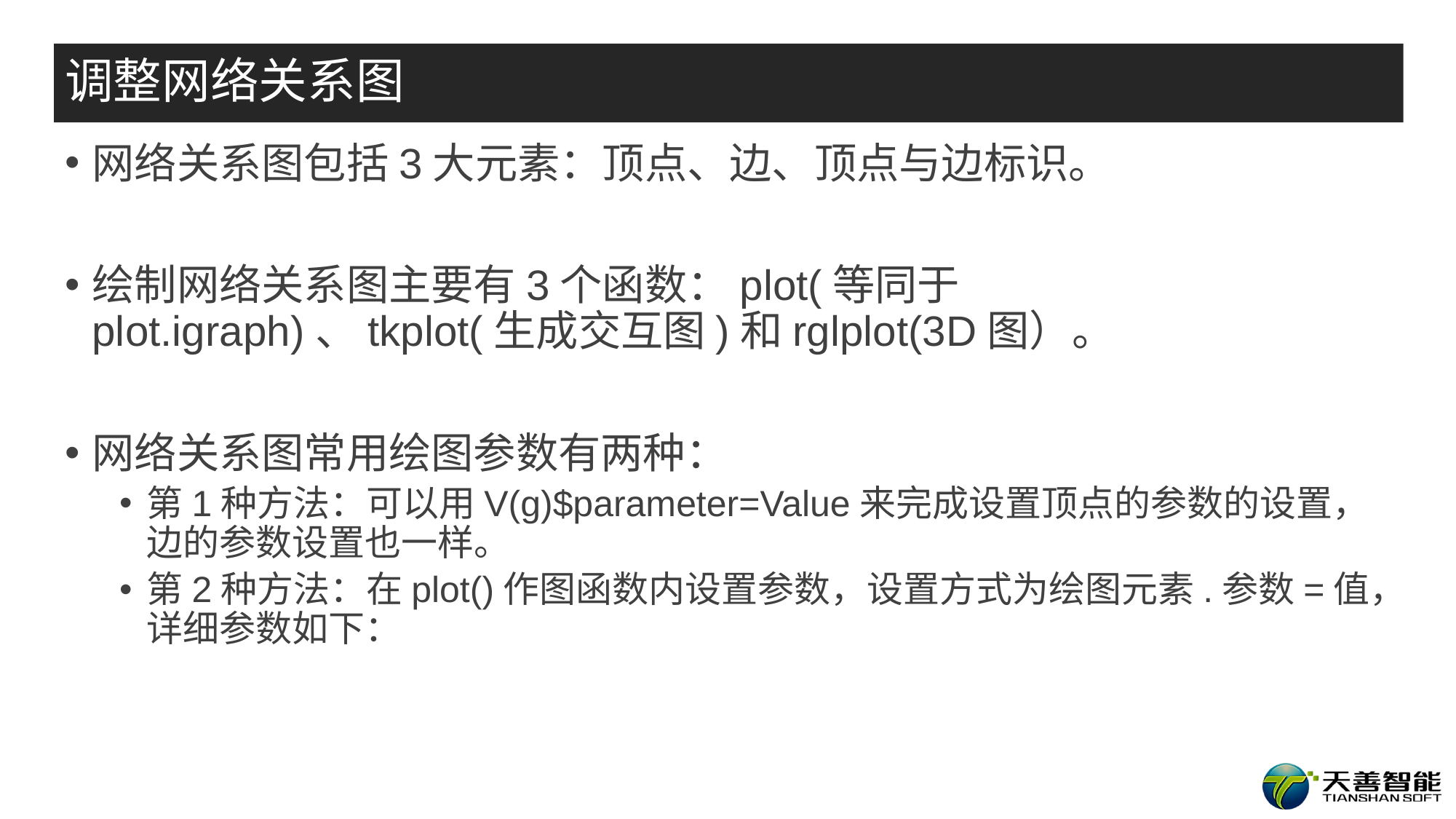

# 调整网络关系图
网络关系图包括3大元素：顶点、边、顶点与边标识。

绘制网络关系图主要有3个函数：plot(等同于plot.igraph)、tkplot(生成交互图)和rglplot(3D图）。

网络关系图常用绘图参数有两种：
第1种方法：可以用V(g)$parameter=Value来完成设置顶点的参数的设置，边的参数设置也一样。
第2种方法：在plot()作图函数内设置参数，设置方式为绘图元素.参数=值，详细参数如下：